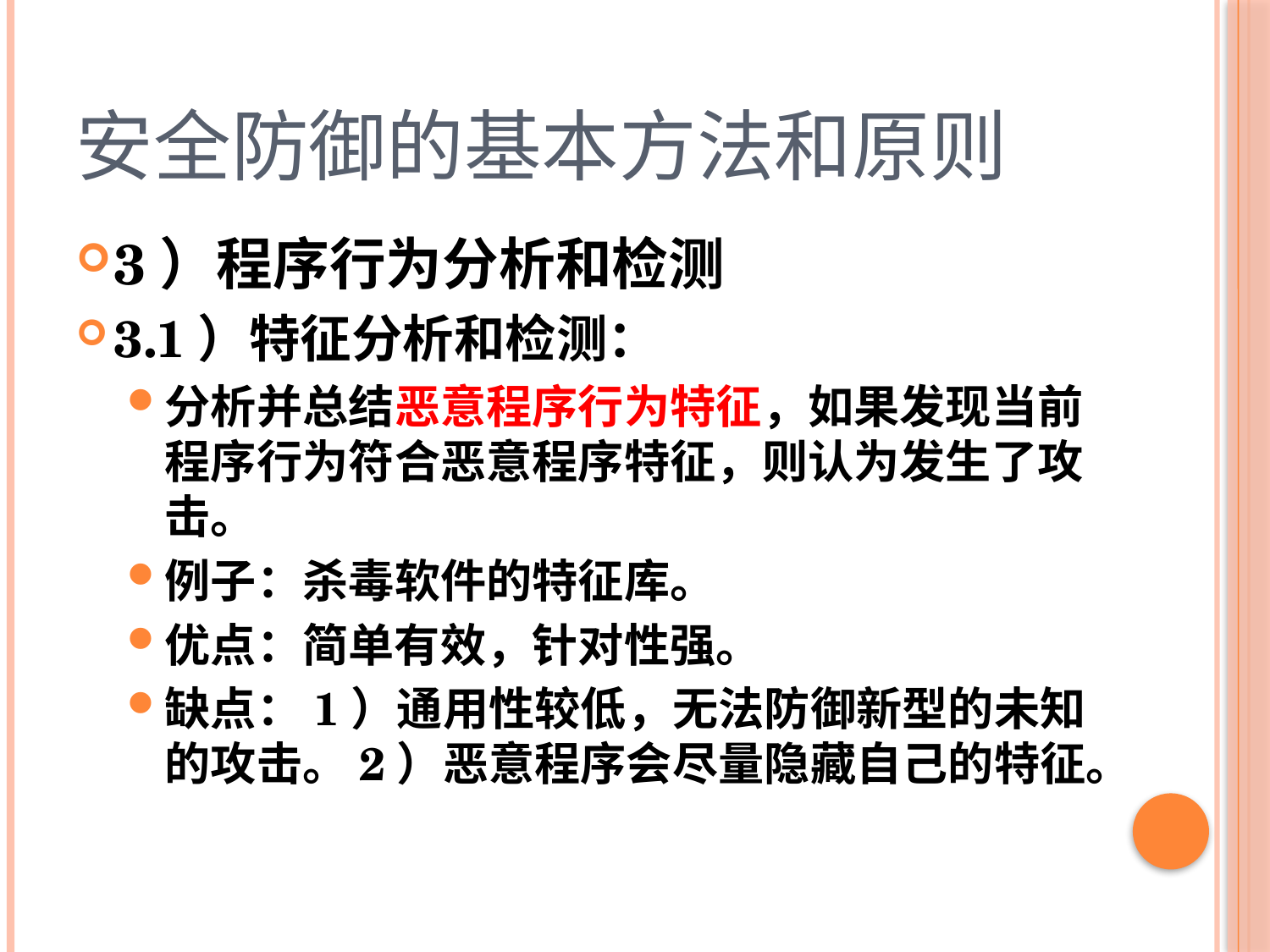

# 安全防御的基本方法和原则
3）程序行为分析和检测
3.1）特征分析和检测：
分析并总结恶意程序行为特征，如果发现当前程序行为符合恶意程序特征，则认为发生了攻击。
例子：杀毒软件的特征库。
优点：简单有效，针对性强。
缺点：1）通用性较低，无法防御新型的未知的攻击。2）恶意程序会尽量隐藏自己的特征。